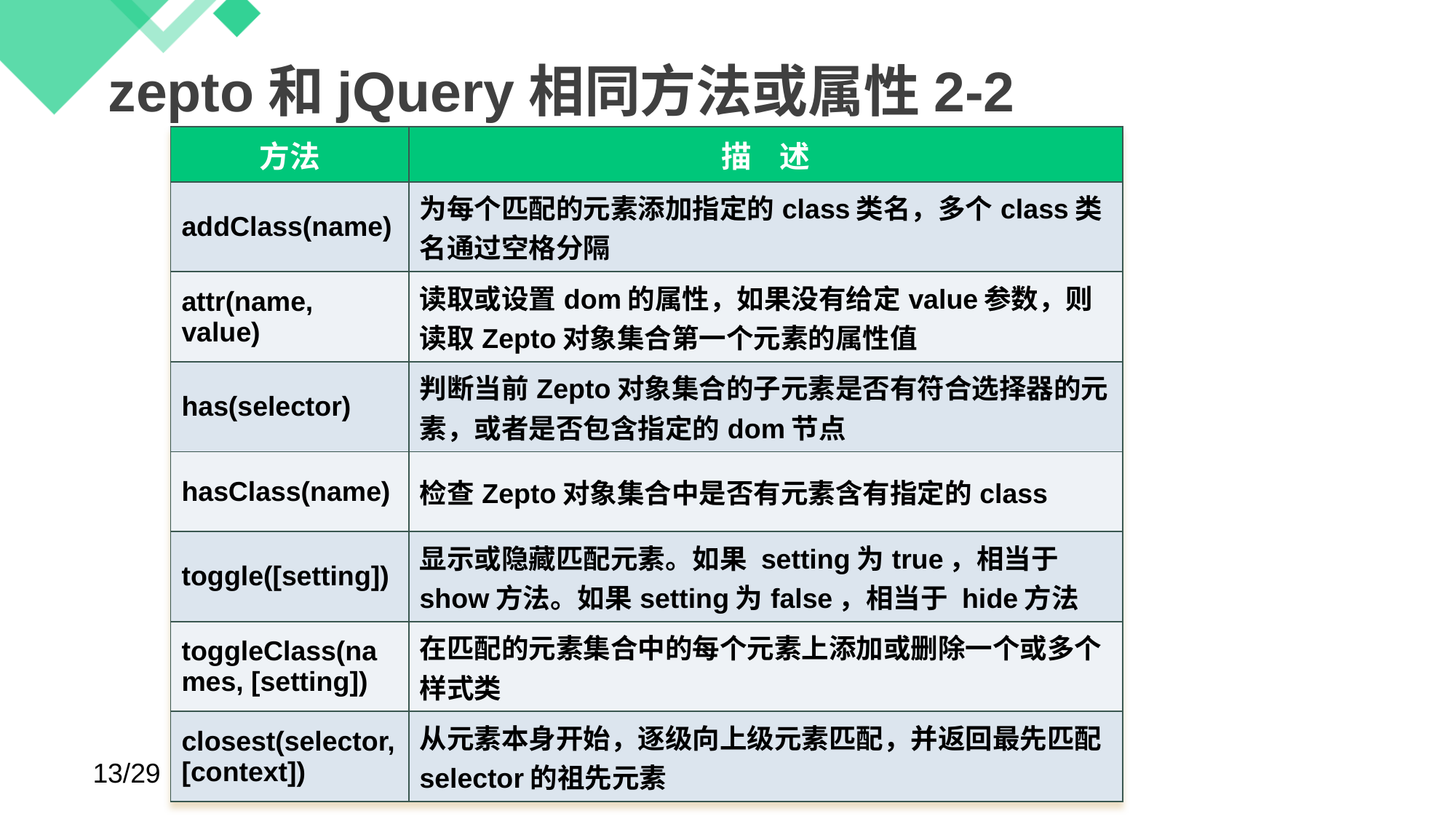

# zepto和jQuery相同方法或属性2-2
| 方法 | 描 述 |
| --- | --- |
| addClass(name) | 为每个匹配的元素添加指定的class类名，多个class类名通过空格分隔 |
| attr(name, value) | 读取或设置dom的属性，如果没有给定value参数，则读取Zepto对象集合第一个元素的属性值 |
| has(selector) | 判断当前Zepto对象集合的子元素是否有符合选择器的元素，或者是否包含指定的dom节点 |
| hasClass(name) | 检查Zepto对象集合中是否有元素含有指定的class |
| toggle([setting]) | 显示或隐藏匹配元素。如果 setting为true，相当于show方法。如果setting为false，相当于 hide方法 |
| toggleClass(names, [setting]) | 在匹配的元素集合中的每个元素上添加或删除一个或多个样式类 |
| closest(selector, [context]) | 从元素本身开始，逐级向上级元素匹配，并返回最先匹配selector的祖先元素 |